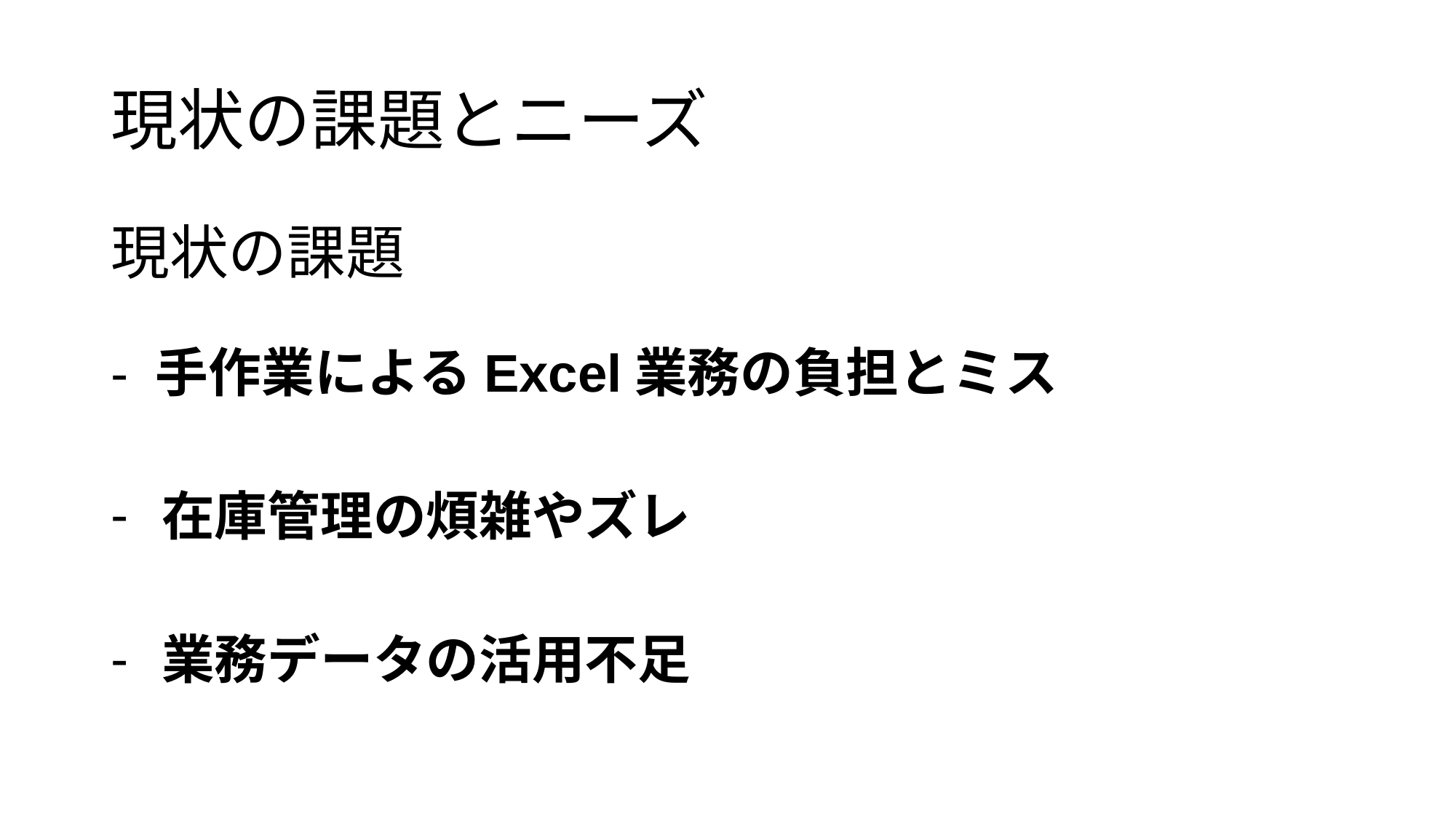

# 現状の課題とニーズ
現状の課題
- 手作業によるExcel業務の負担とミス

 在庫管理の煩雑やズレ

 業務データの活用不足